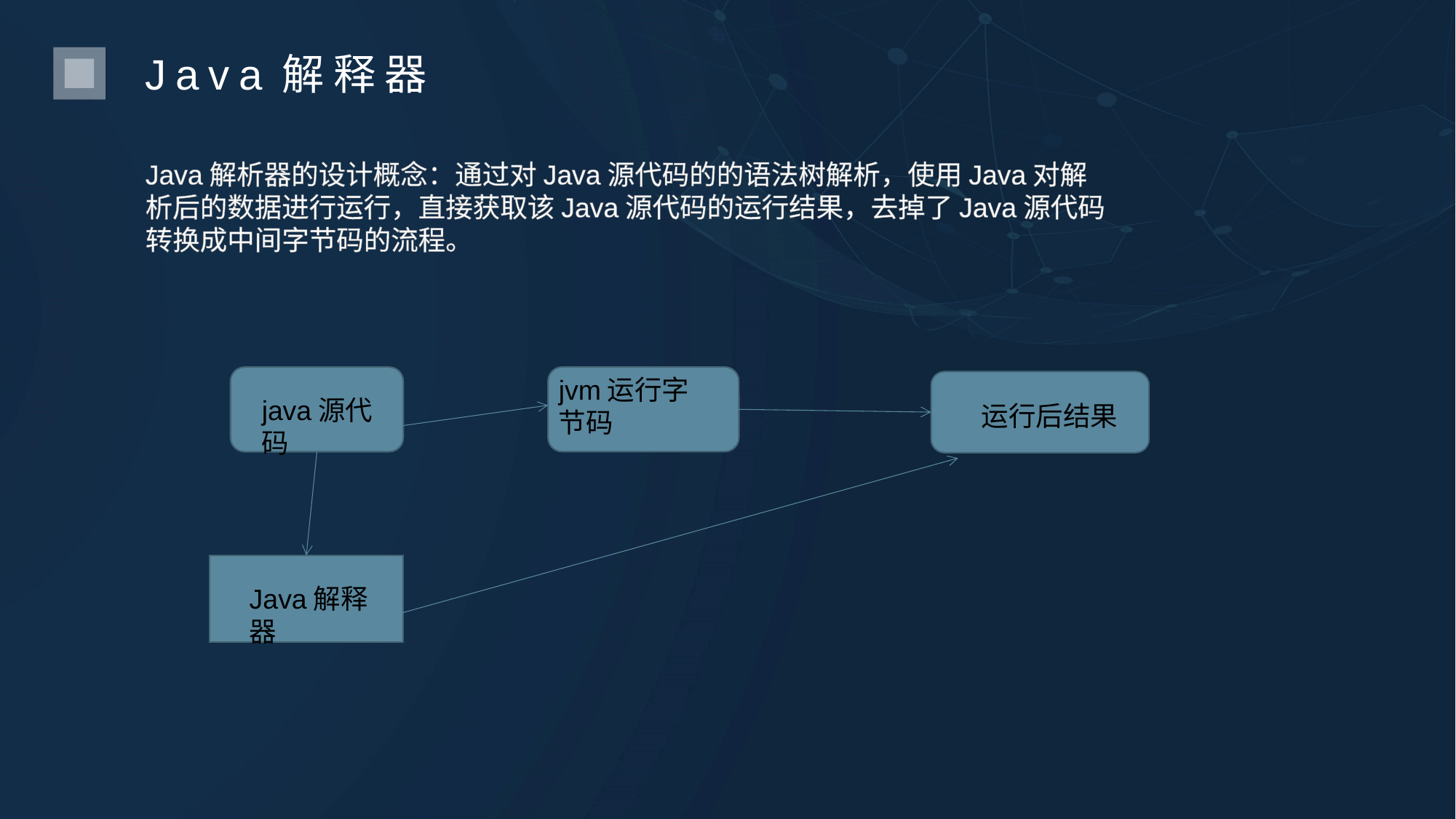

Java解释器

Java解析器的设计概念：通过对Java源代码的的语法树解析，使用Java对解析后的数据进行运行，直接获取该Java源代码的运行结果，去掉了Java源代码转换成中间字节码的流程。

jvm运行字节码

java源代码
运行后结果

Java解释器